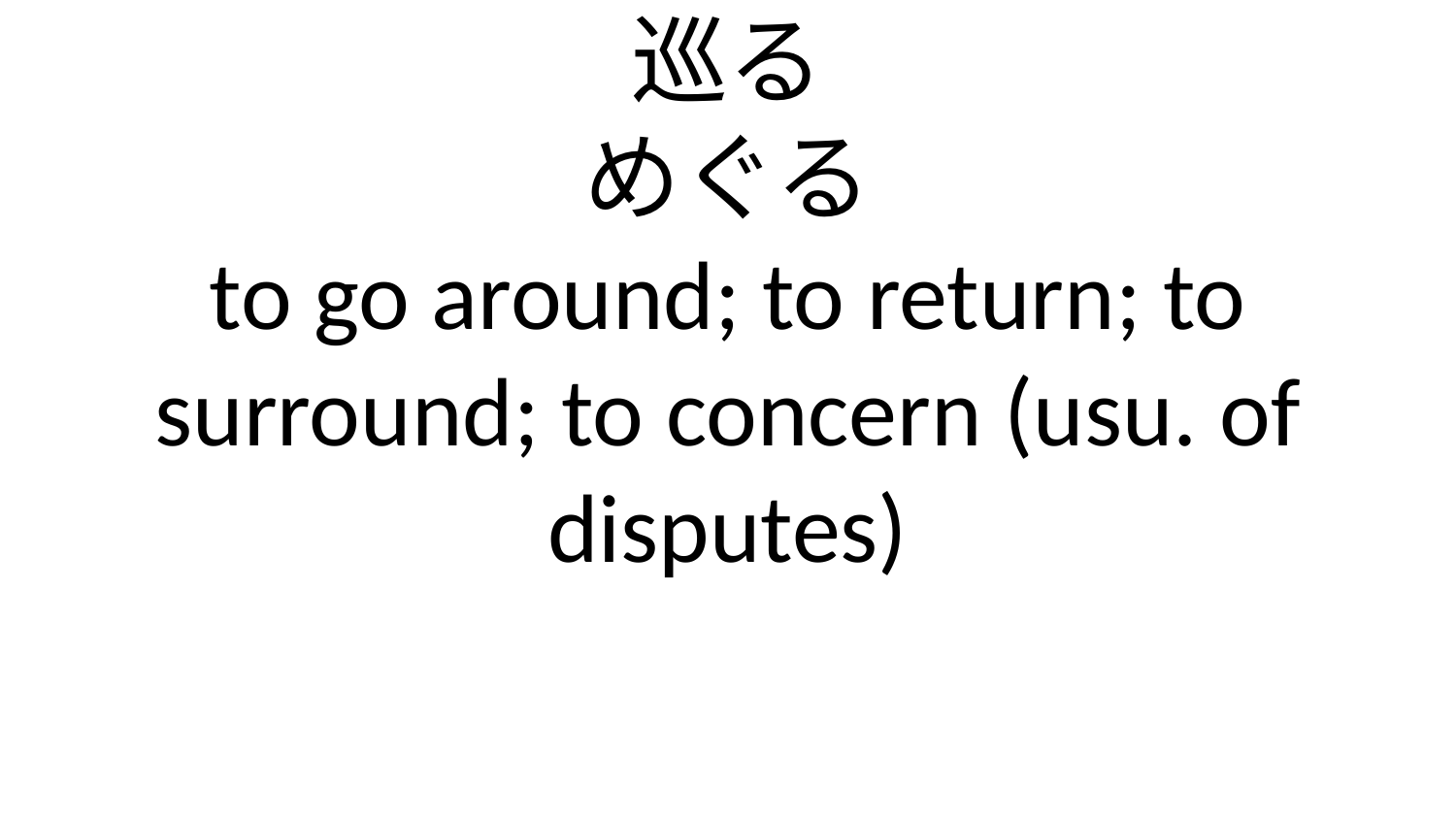

巡る
めぐる
to go around; to return; to surround; to concern (usu. of disputes)